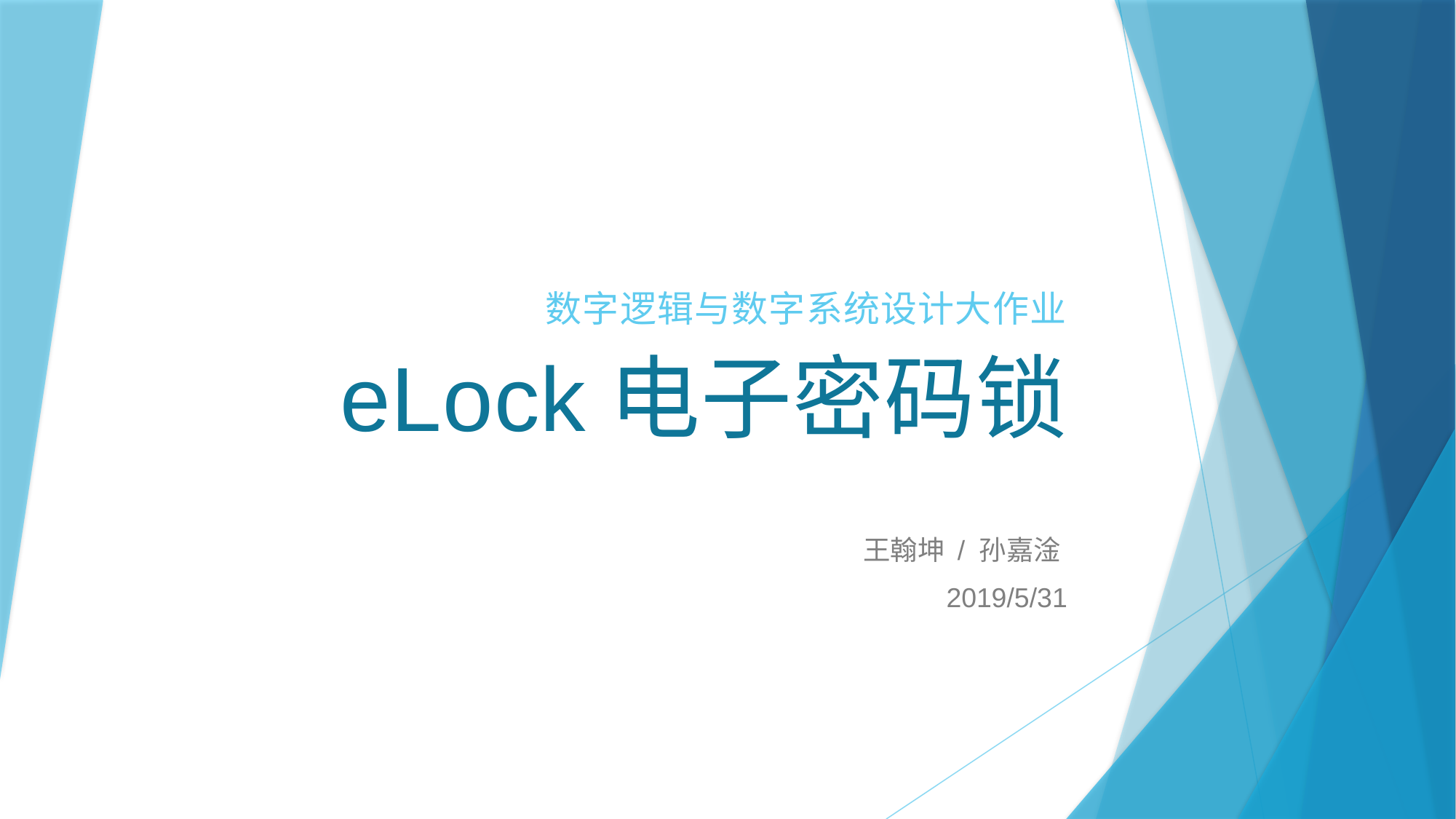

# 数字逻辑与数字系统设计大作业 eLock电子密码锁
王翰坤 / 孙嘉淦
2019/5/31